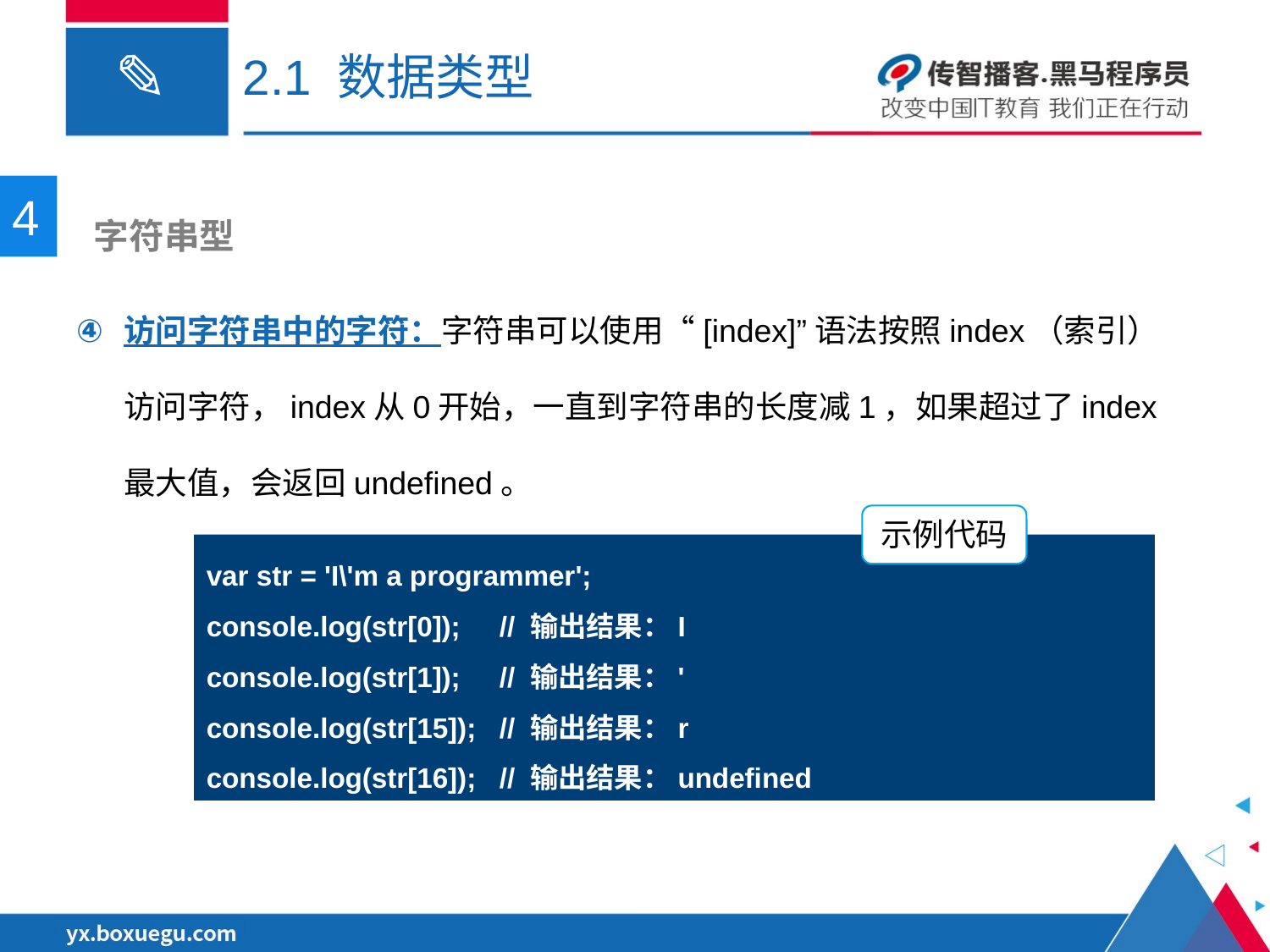

# 2.1 数据类型

4
  字符串型
访问字符串中的字符：字符串可以使用“[index]”语法按照index（索引）访问字符，index从0开始，一直到字符串的长度减1，如果超过了index最大值，会返回undefined。
示例代码
var str = 'I\'m a programmer';
console.log(str[0]);     // 输出结果：I
console.log(str[1]);     // 输出结果：'
console.log(str[15]);   // 输出结果：r
console.log(str[16]);   // 输出结果：undefined